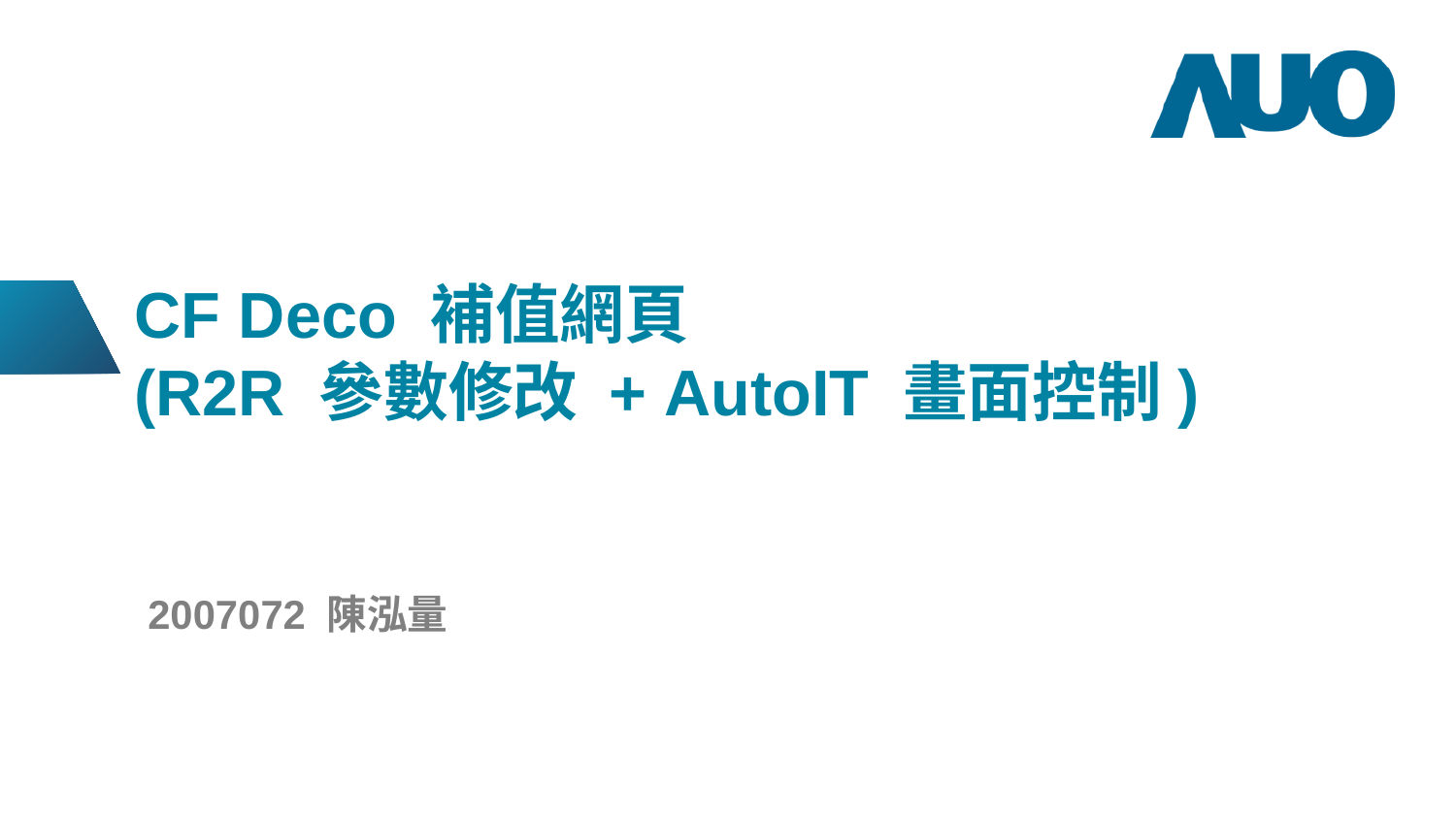

# CF Deco 補值網頁 (R2R 參數修改 + AutoIT 畫面控制)
2007072 陳泓量